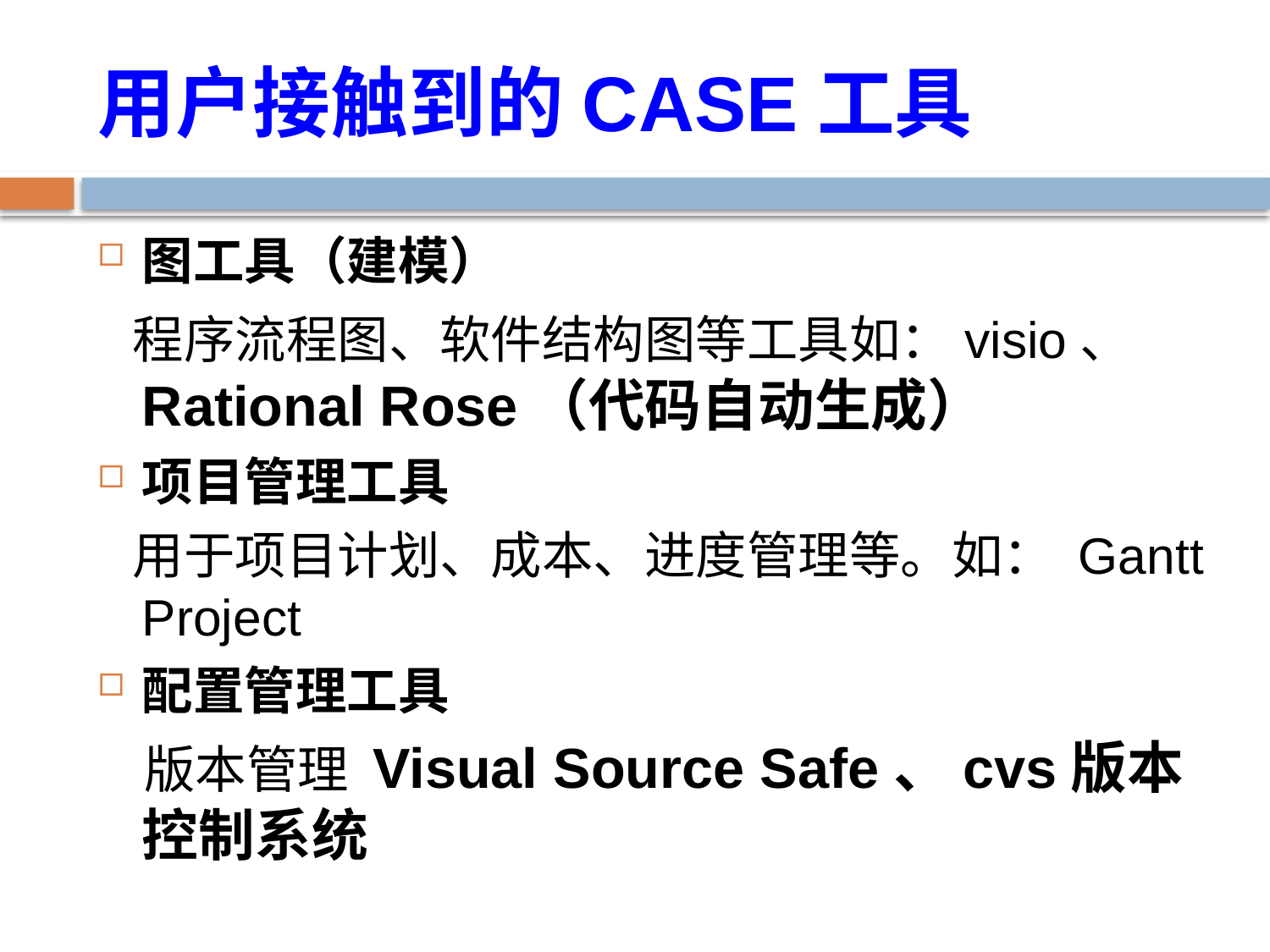

# 用户接触到的CASE工具
图工具（建模）
  程序流程图、软件结构图等工具如：visio、 Rational Rose（代码自动生成）
项目管理工具
  用于项目计划、成本、进度管理等。如： Gantt Project
配置管理工具
   版本管理 Visual Source Safe、cvs版本控制系统